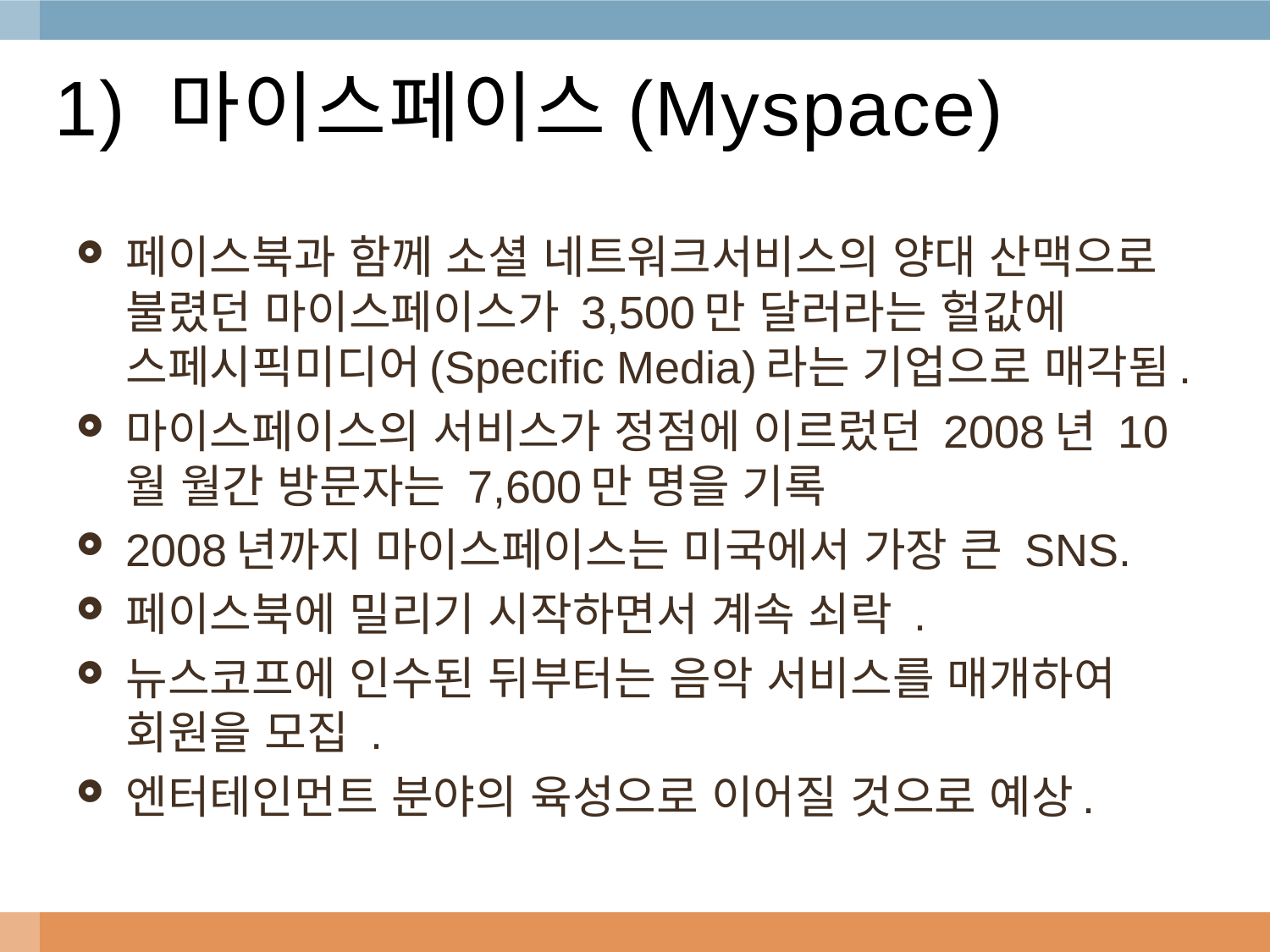

# 1) 마이스페이스(Myspace)
페이스북과 함께 소셜 네트워크서비스의 양대 산맥으로 불렸던 마이스페이스가 3,500만 달러라는 헐값에 스페시픽미디어(Specific Media)라는 기업으로 매각됨.
마이스페이스의 서비스가 정점에 이르렀던 2008년 10월 월간 방문자는 7,600만 명을 기록
2008년까지 마이스페이스는 미국에서 가장 큰 SNS.
페이스북에 밀리기 시작하면서 계속 쇠락 .
뉴스코프에 인수된 뒤부터는 음악 서비스를 매개하여 회원을 모집 .
엔터테인먼트 분야의 육성으로 이어질 것으로 예상.